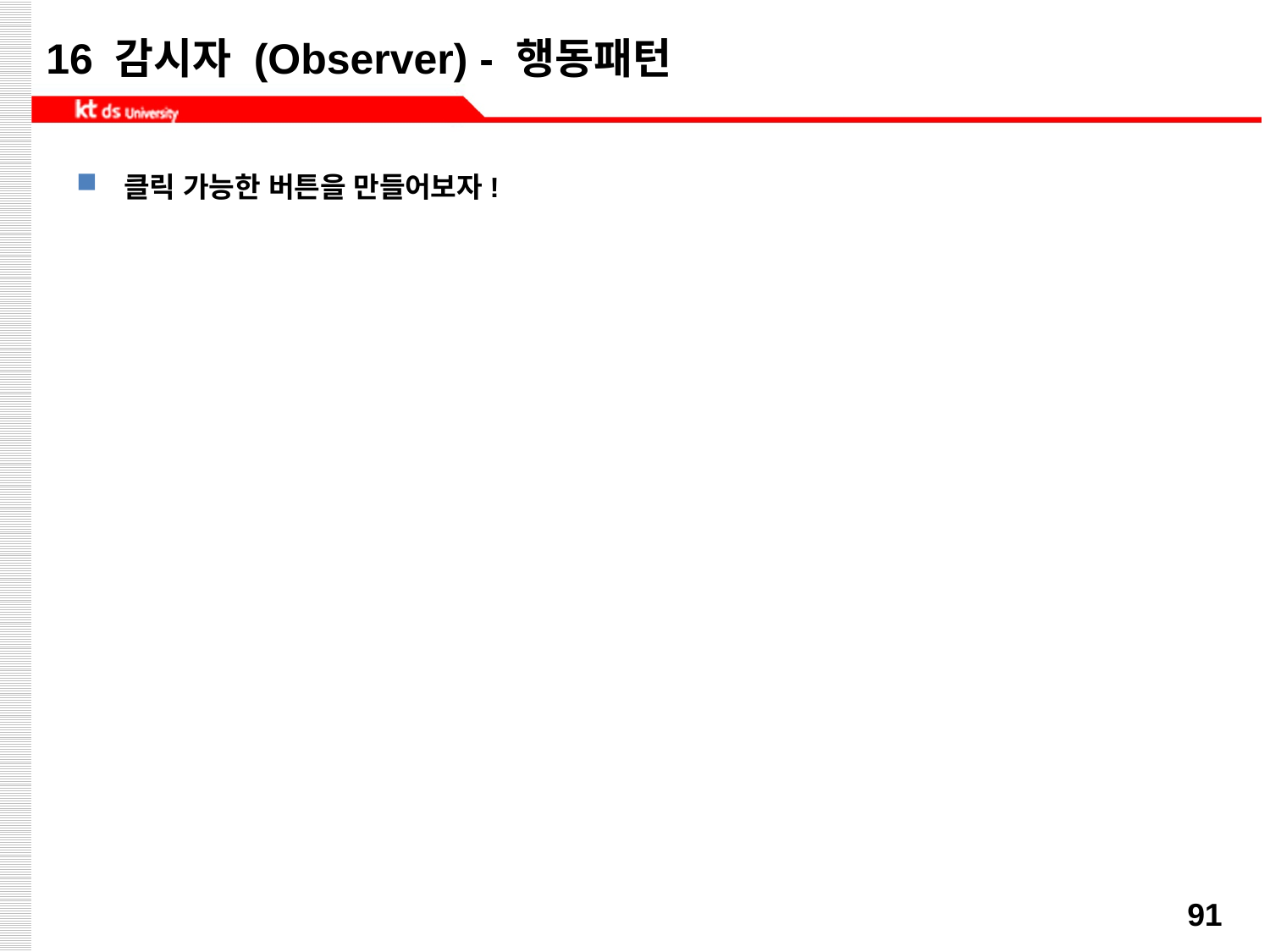

# 16 감시자 (Observer) - 행동패턴
클릭 가능한 버튼을 만들어보자!